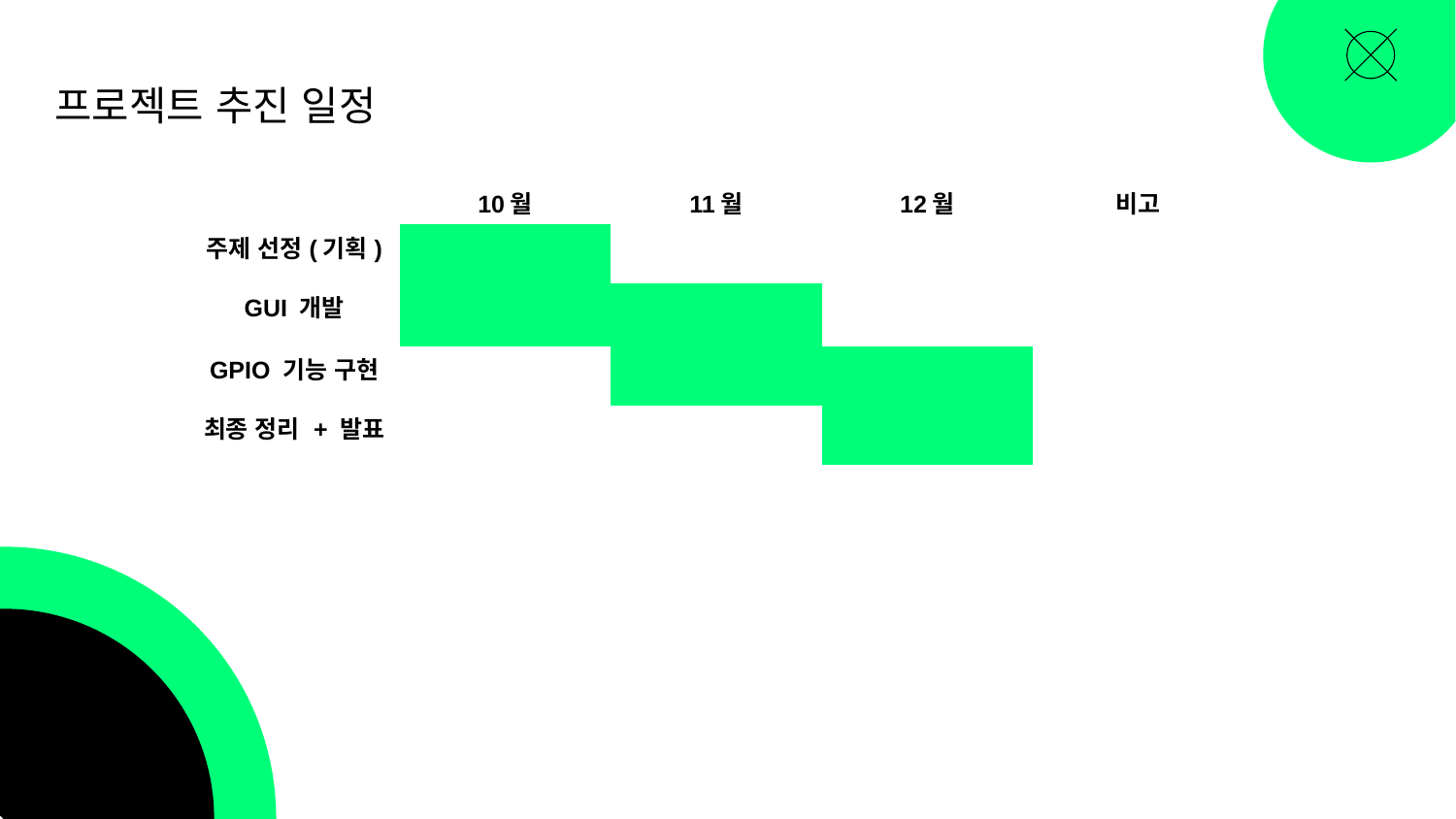

# 프로젝트 추진 일정
|  | 10월 | 11월 | 12월 | 비고 |
| --- | --- | --- | --- | --- |
| 주제 선정(기획) |  |  |  |  |
| GUI 개발 |  |  |  |  |
| GPIO 기능 구현 |  |  |  |  |
| 최종 정리 + 발표 |  |  |  |  |